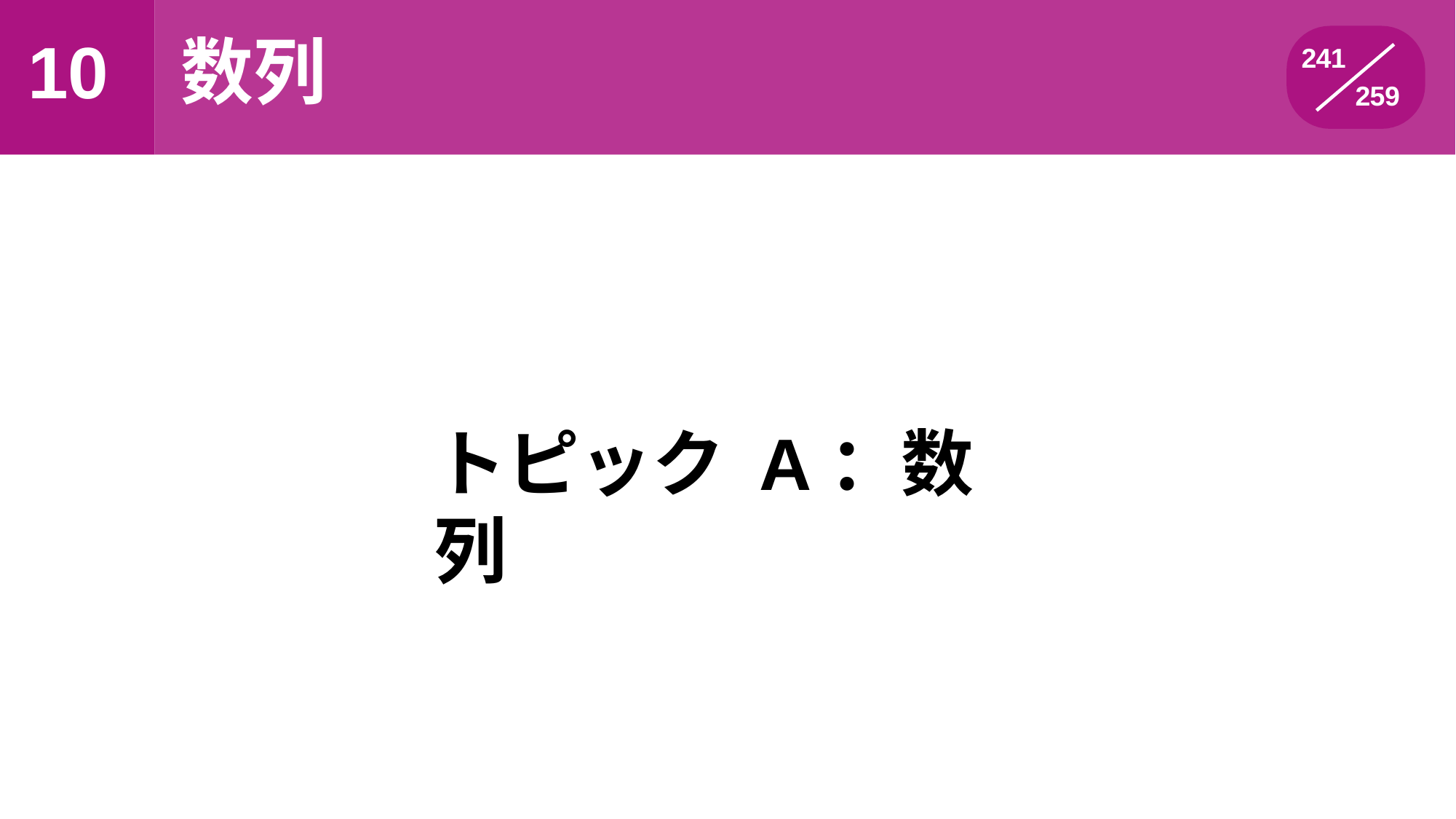

# 10	数列
241
259
トピック A：数列